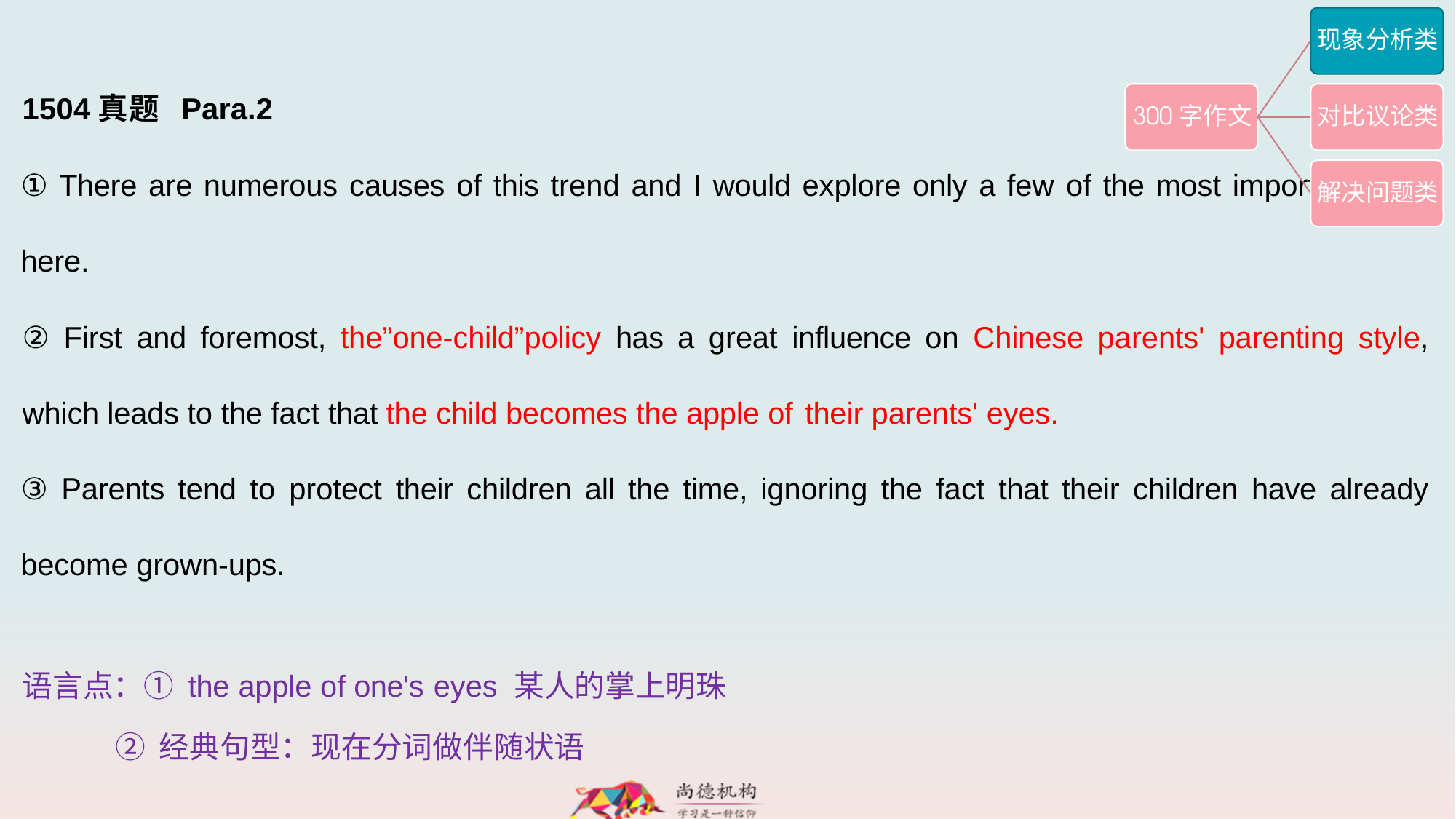

300字作文

现象分析类

对比议论类

解决问题类
1504真题  Para.2
① There are numerous causes of this trend and I would explore only a few of the most important ones here.
② First and foremost, the”one-child”policy has a great influence on Chinese parents' parenting style, which leads to the fact that the child becomes the apple of their parents' eyes.
③ Parents tend to protect their children all the time, ignoring the fact that their children have already become grown-ups.

语言点：① the apple of one's eyes 某人的掌上明珠
              ② 经典句型：现在分词做伴随状语